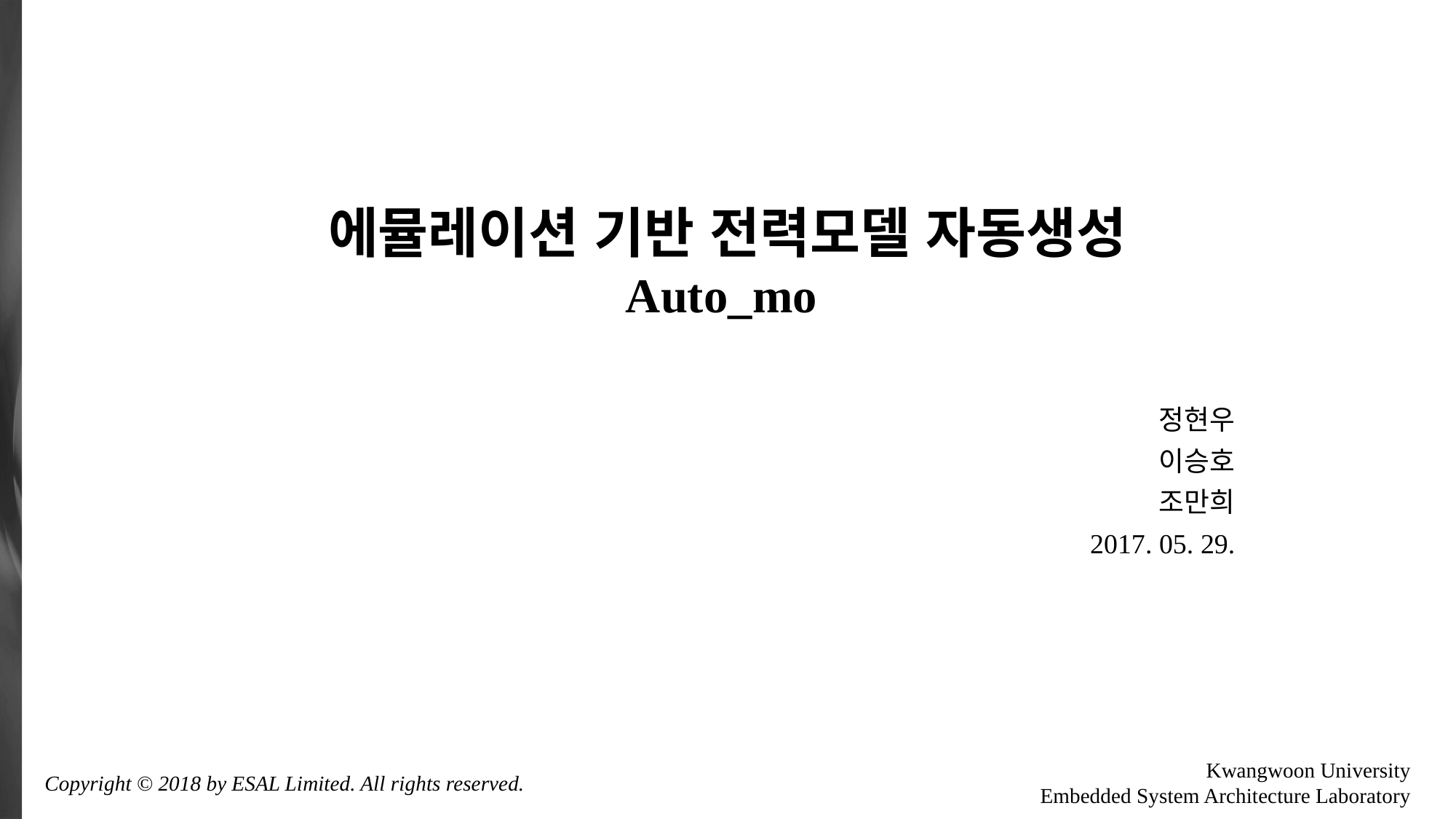

# 에뮬레이션 기반 전력모델 자동생성 Auto_mo
정현우
이승호
조만희
2017. 05. 29.